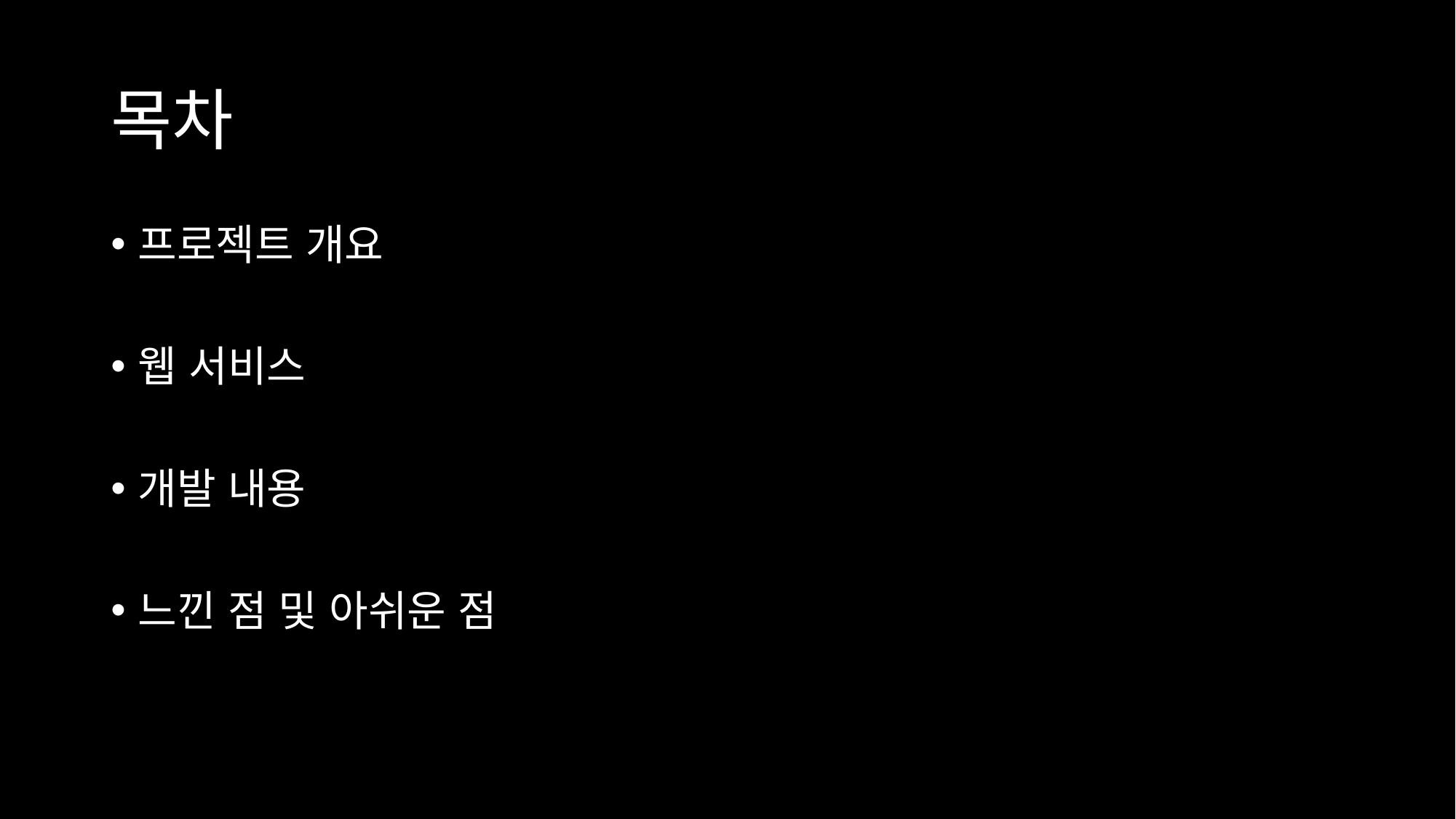

# 목차
프로젝트 개요

웹 서비스

개발 내용

느낀 점 및 아쉬운 점